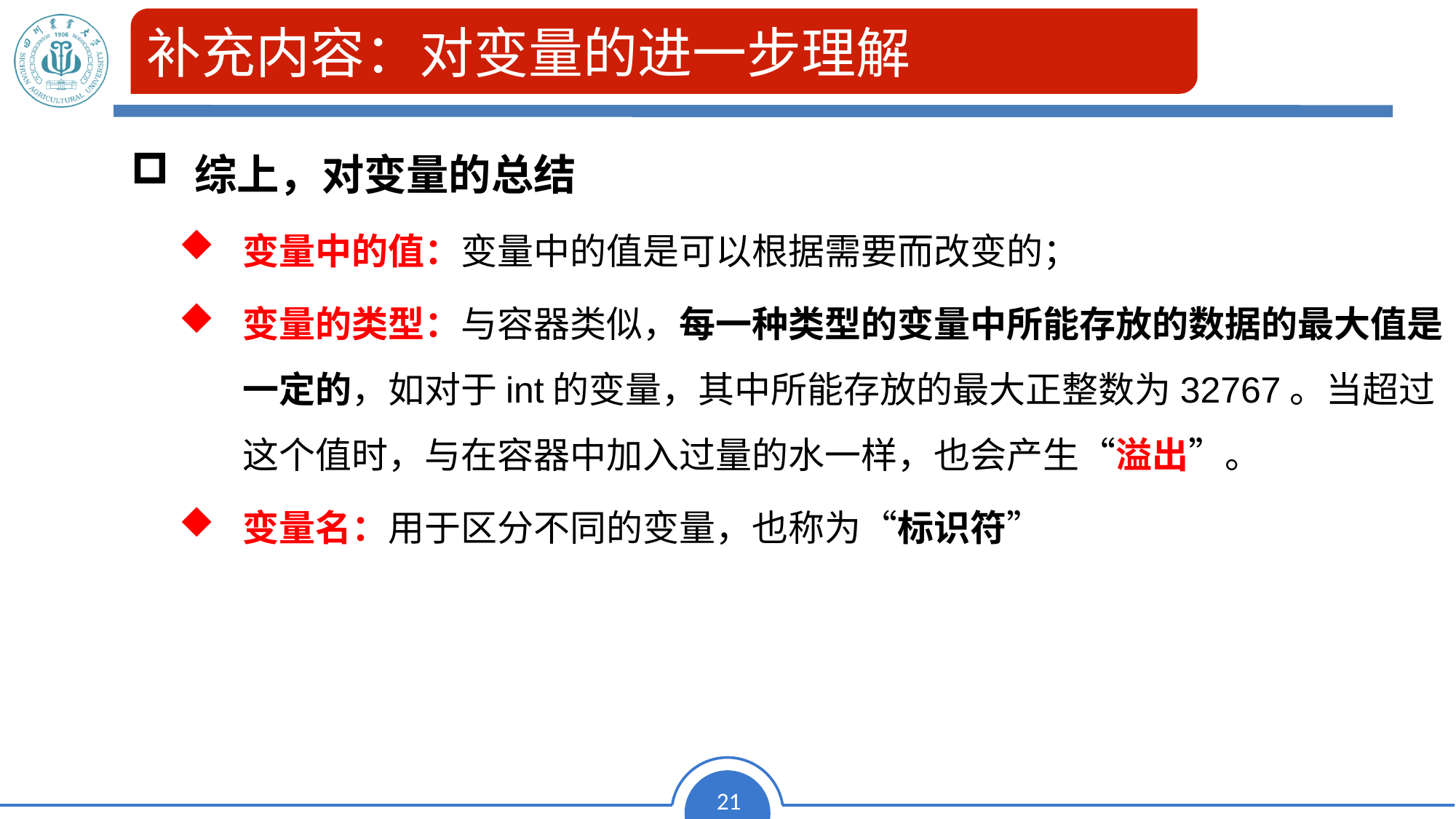

补充内容：对变量的进一步理解
综上，对变量的总结
变量中的值：变量中的值是可以根据需要而改变的；
变量的类型：与容器类似，每一种类型的变量中所能存放的数据的最大值是一定的，如对于int的变量，其中所能存放的最大正整数为32767。当超过这个值时，与在容器中加入过量的水一样，也会产生“溢出”。
变量名：用于区分不同的变量，也称为“标识符”